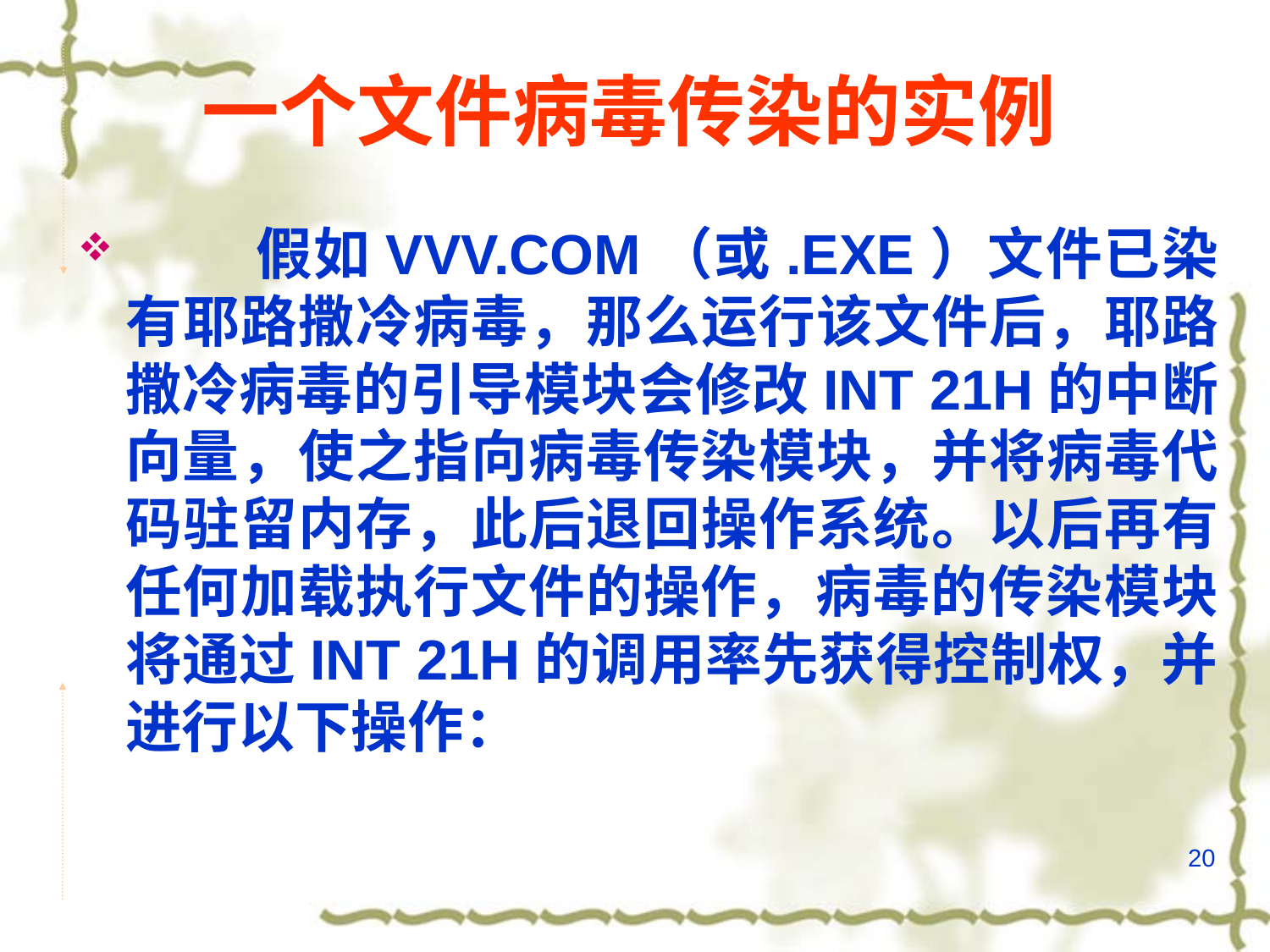

# 一个文件病毒传染的实例
        假如VVV.COM（或.EXE）文件已染有耶路撒冷病毒，那么运行该文件后，耶路撒冷病毒的引导模块会修改INT 21H的中断向量，使之指向病毒传染模块，并将病毒代码驻留内存，此后退回操作系统。以后再有任何加载执行文件的操作，病毒的传染模块将通过INT 21H的调用率先获得控制权，并进行以下操作：

20